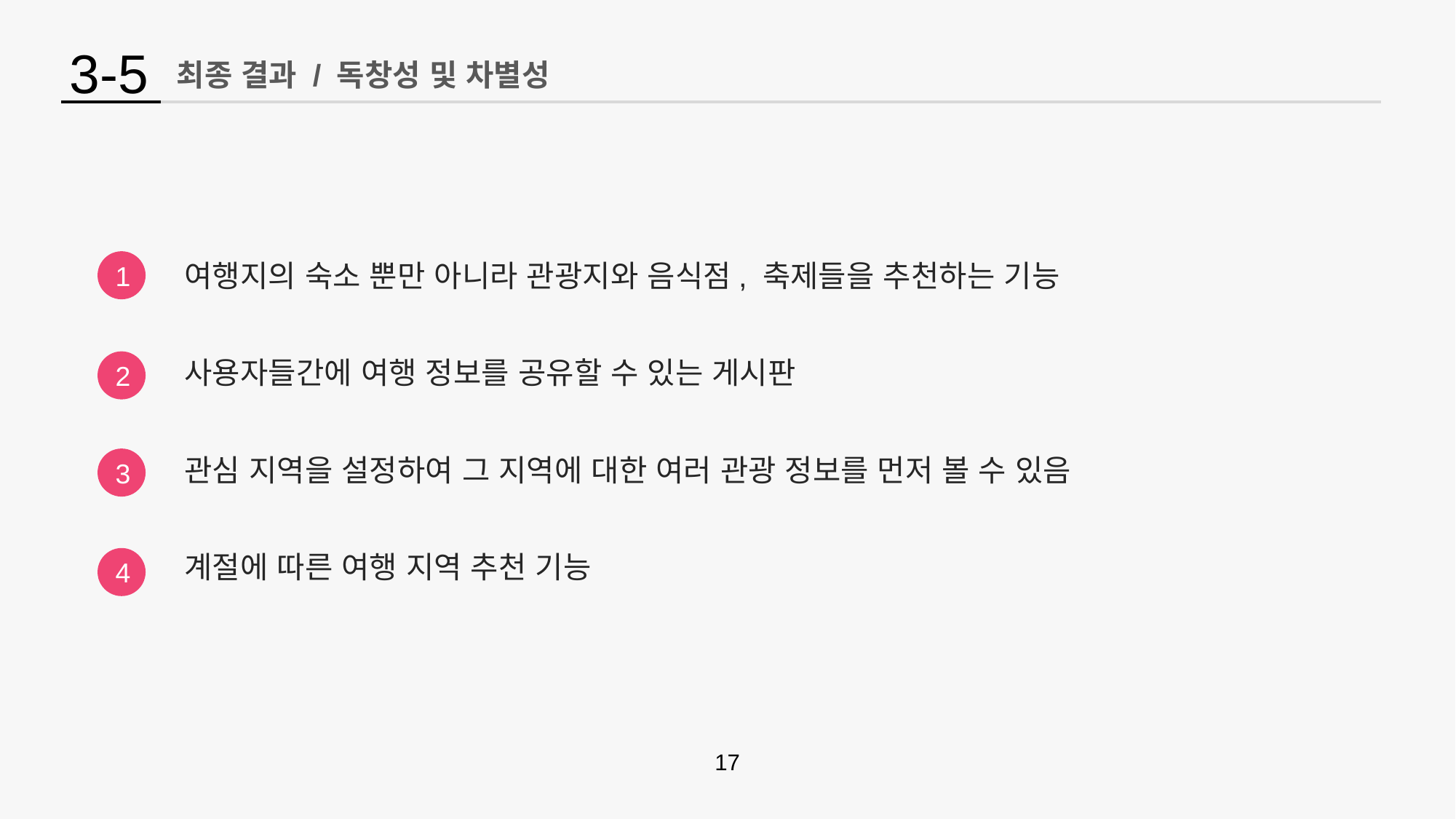

3-5
최종 결과 / 독창성 및 차별성
1
여행지의 숙소 뿐만 아니라 관광지와 음식점, 축제들을 추천하는 기능
사용자들간에 여행 정보를 공유할 수 있는 게시판
관심 지역을 설정하여 그 지역에 대한 여러 관광 정보를 먼저 볼 수 있음
계절에 따른 여행 지역 추천 기능

2
3
4
17